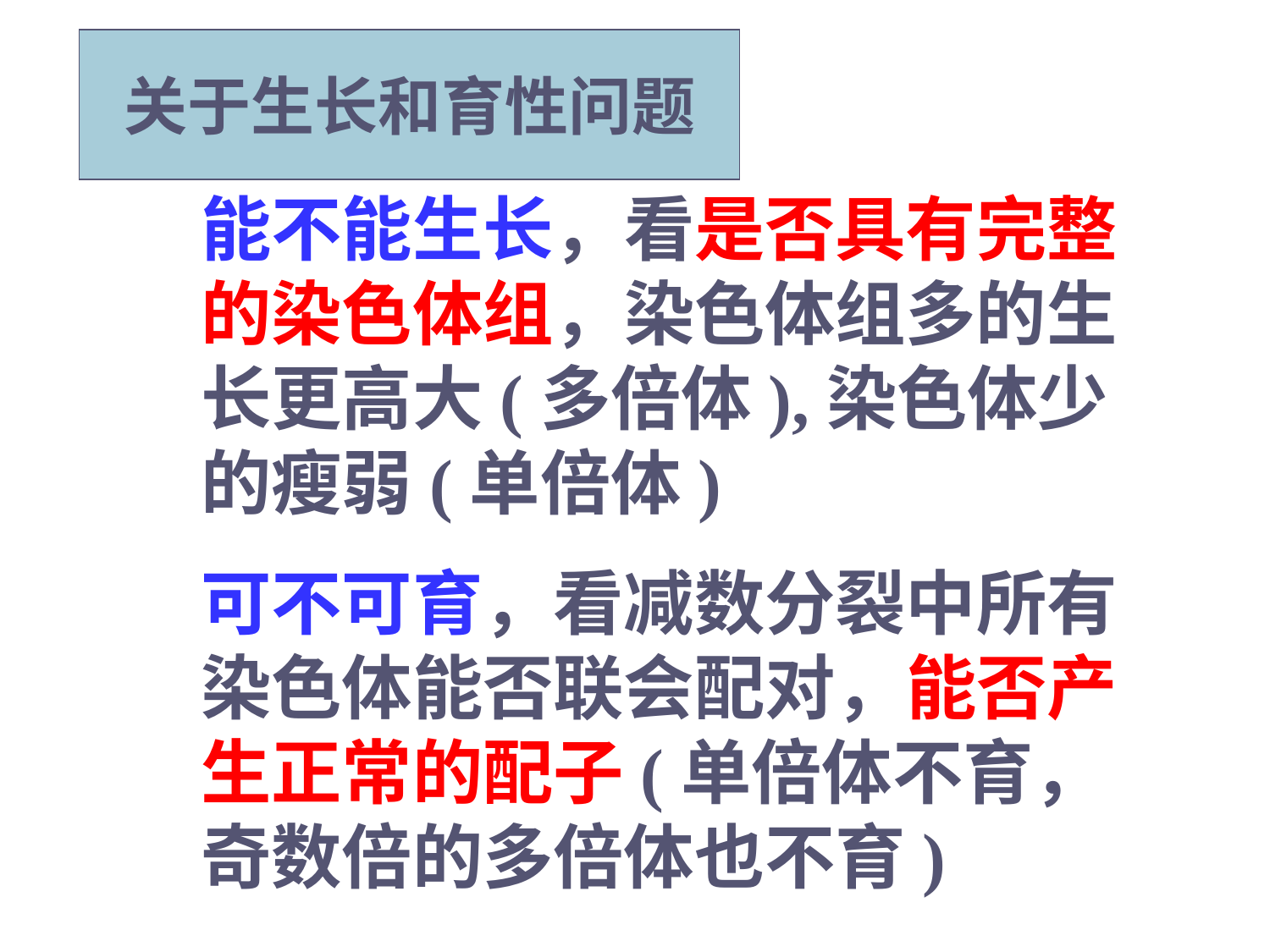

关于生长和育性问题
能不能生长，看是否具有完整的染色体组，染色体组多的生长更高大(多倍体),染色体少的瘦弱(单倍体)
可不可育，看减数分裂中所有染色体能否联会配对，能否产生正常的配子(单倍体不育，奇数倍的多倍体也不育)